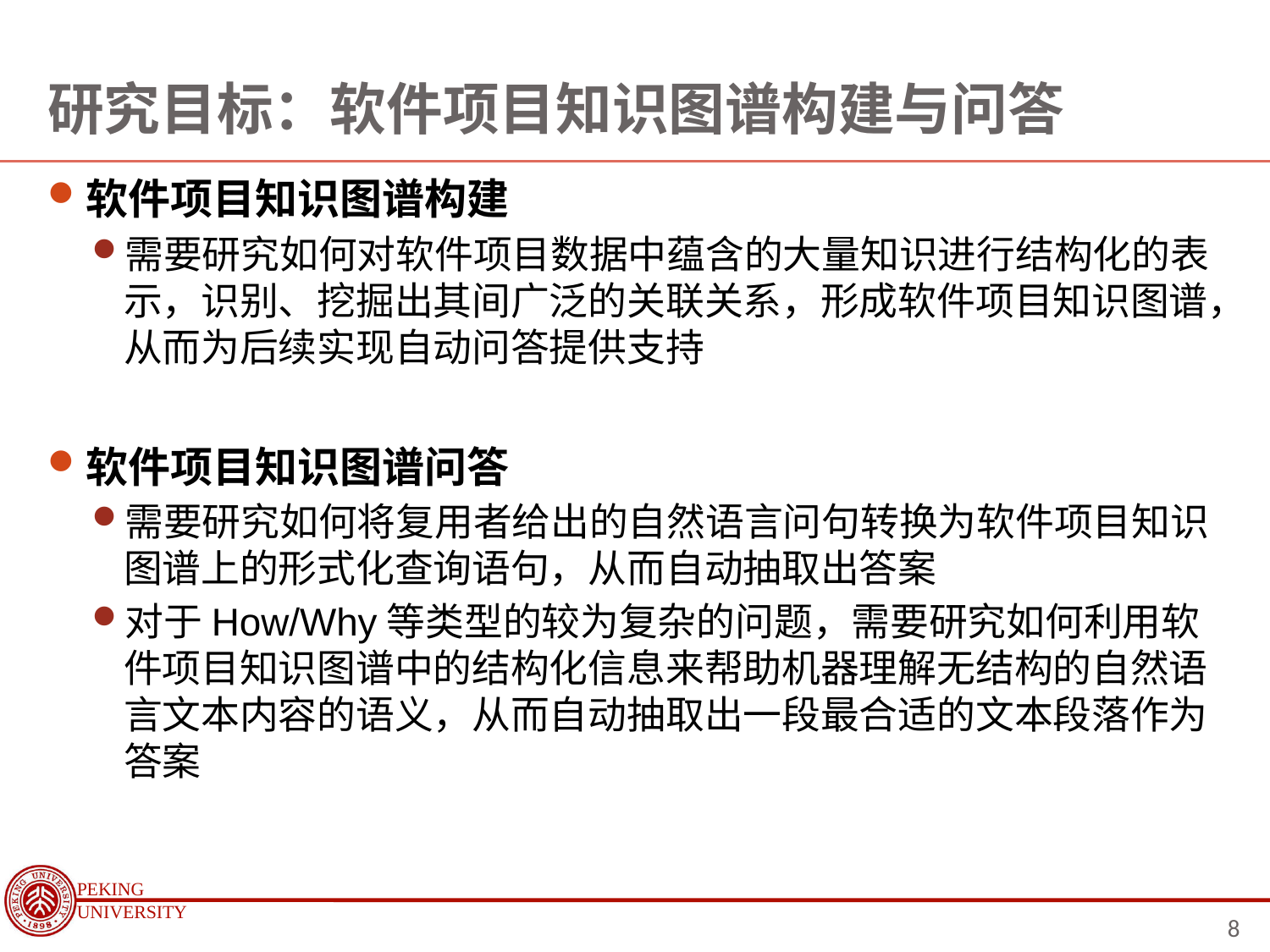

# 研究目标：软件项目知识图谱构建与问答
软件项目知识图谱构建
需要研究如何对软件项目数据中蕴含的大量知识进行结构化的表示，识别、挖掘出其间广泛的关联关系，形成软件项目知识图谱，从而为后续实现自动问答提供支持

软件项目知识图谱问答
需要研究如何将复用者给出的自然语言问句转换为软件项目知识图谱上的形式化查询语句，从而自动抽取出答案
对于How/Why等类型的较为复杂的问题，需要研究如何利用软件项目知识图谱中的结构化信息来帮助机器理解无结构的自然语言文本内容的语义，从而自动抽取出一段最合适的文本段落作为答案
8